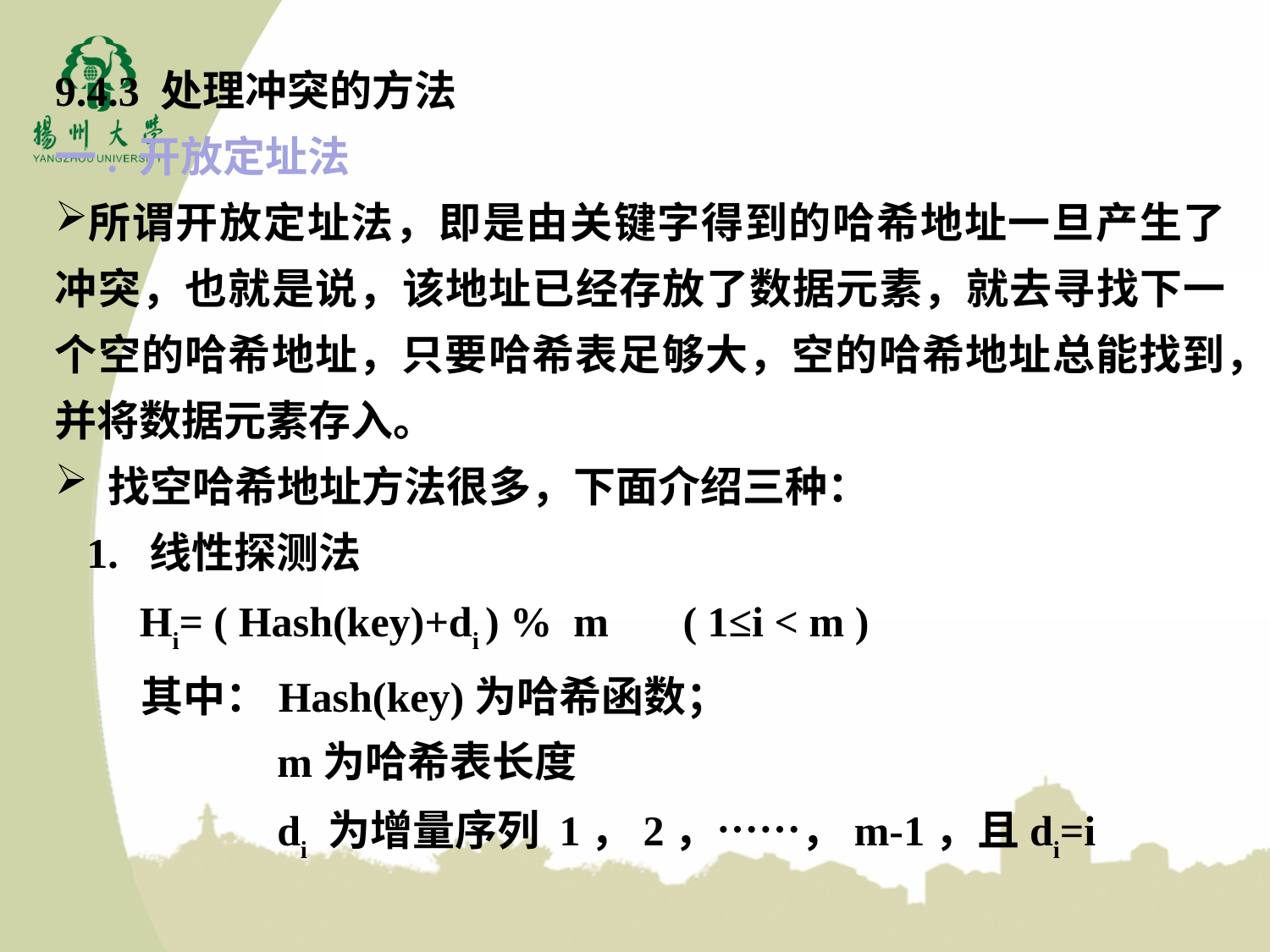

9.4.3 处理冲突的方法
一. 开放定址法
所谓开放定址法，即是由关键字得到的哈希地址一旦产生了冲突，也就是说，该地址已经存放了数据元素，就去寻找下一个空的哈希地址，只要哈希表足够大，空的哈希地址总能找到，并将数据元素存入。
 找空哈希地址方法很多，下面介绍三种：
   1.  线性探测法
        Hi= ( Hash(key)+di ) %  m       ( 1≤i < m )
        其中：Hash(key)为哈希函数；
                     m为哈希表长度
                     di 为增量序列 1，2，……，m-1，且di=i
61